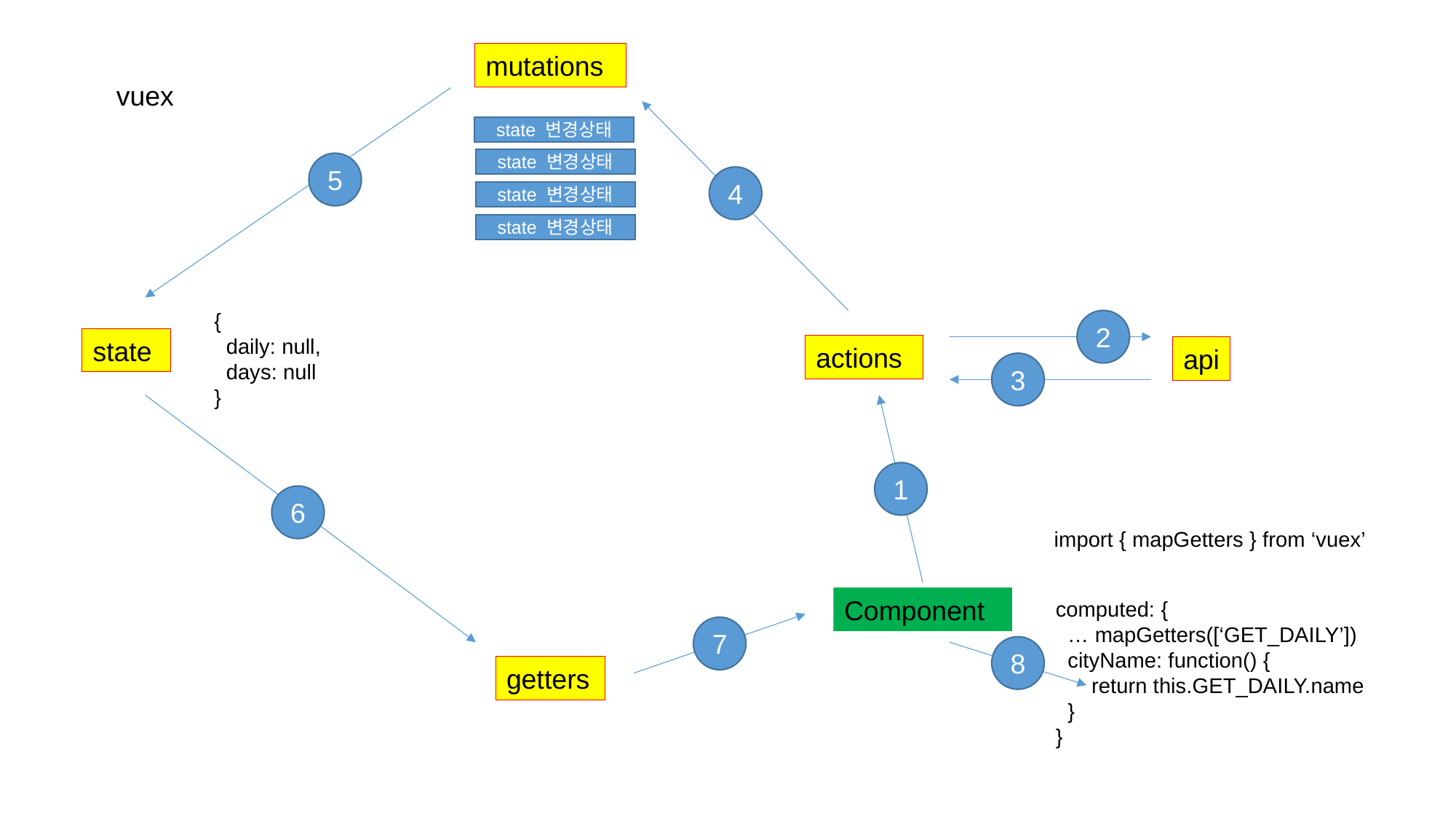

mutations
vuex
state 변경상태
state 변경상태
5
4
state 변경상태
state 변경상태
{
  daily: null,
  days: null
}
2
state
actions
api
3
1
6
import { mapGetters } from ‘vuex’

Component
computed: {
  … mapGetters([‘GET_DAILY’])
  cityName: function() {
      return this.GET_DAILY.name
  }
}
7
8
getters